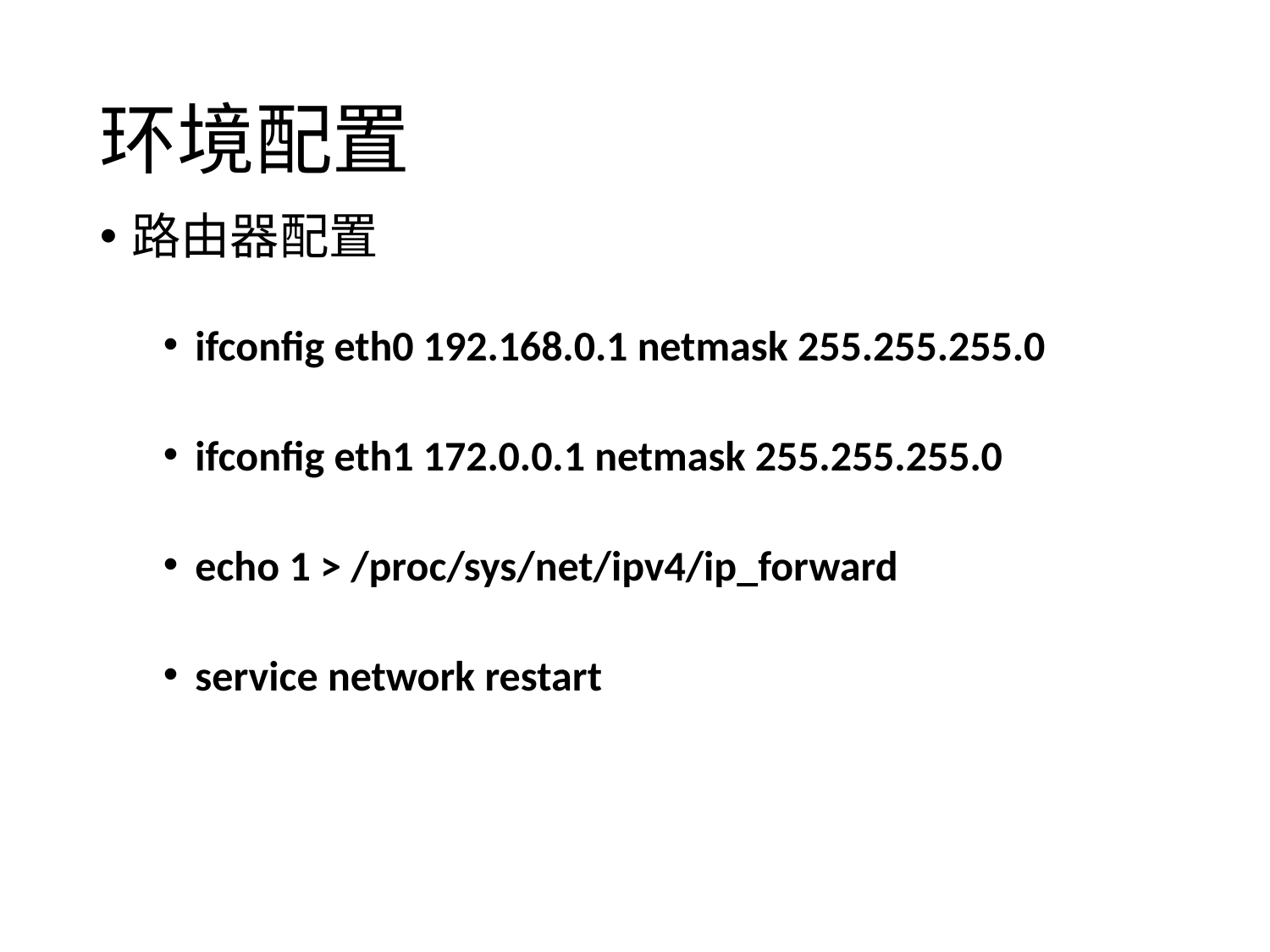

环境配置
路由器配置

ifconfig eth0 192.168.0.1 netmask 255.255.255.0

ifconfig eth1 172.0.0.1 netmask 255.255.255.0

echo 1 > /proc/sys/net/ipv4/ip_forward

service network restart